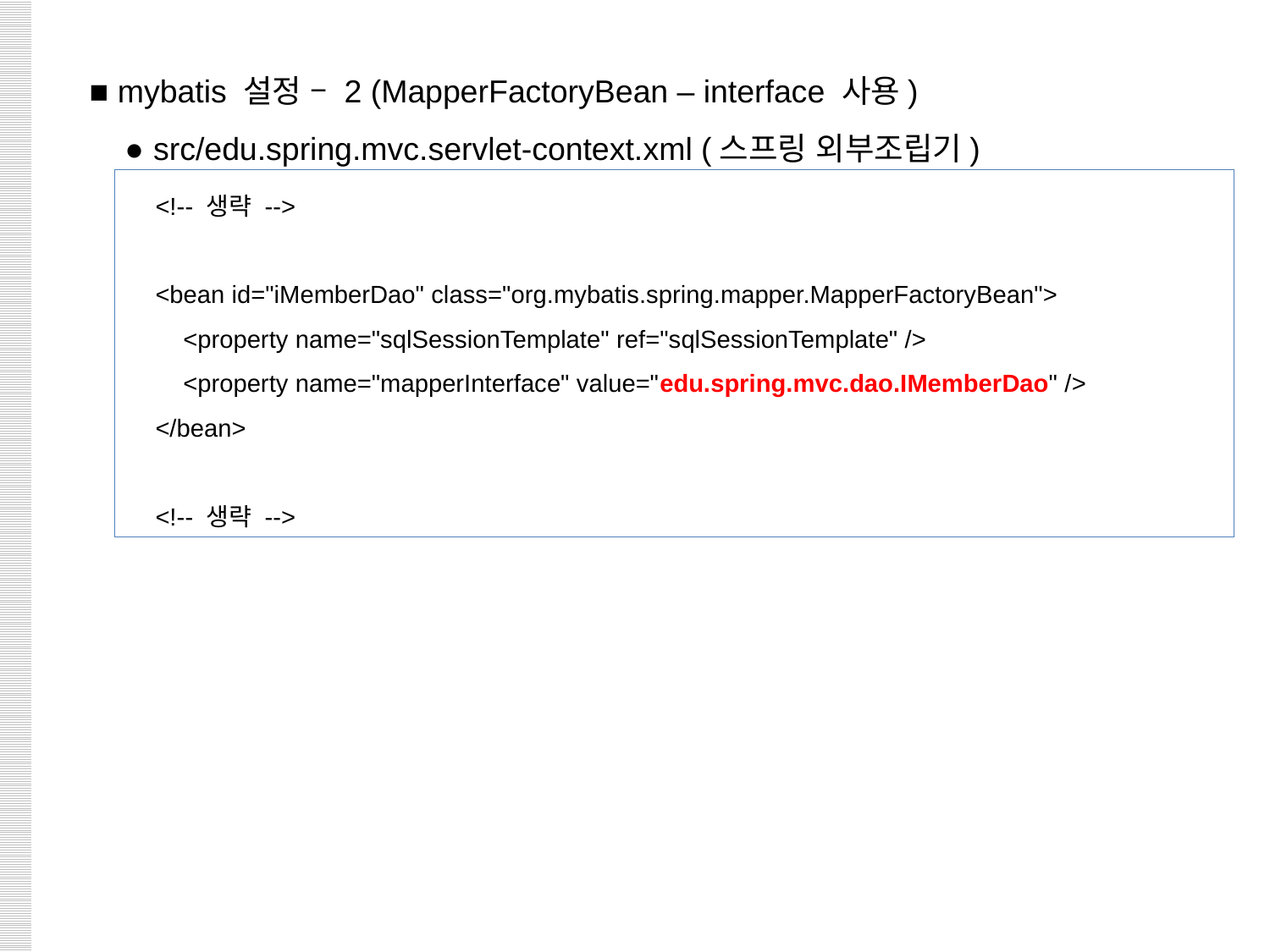

■ mybatis 설정 – 2 (MapperFactoryBean – interface 사용)
    ● src/edu.spring.mvc.servlet-context.xml (스프링 외부조립기)
    <!-- 생략 -->

    <bean id="iMemberDao" class="org.mybatis.spring.mapper.MapperFactoryBean">
        <property name="sqlSessionTemplate" ref="sqlSessionTemplate" />
        <property name="mapperInterface" value="edu.spring.mvc.dao.IMemberDao" />
    </bean>

    <!-- 생략 -->